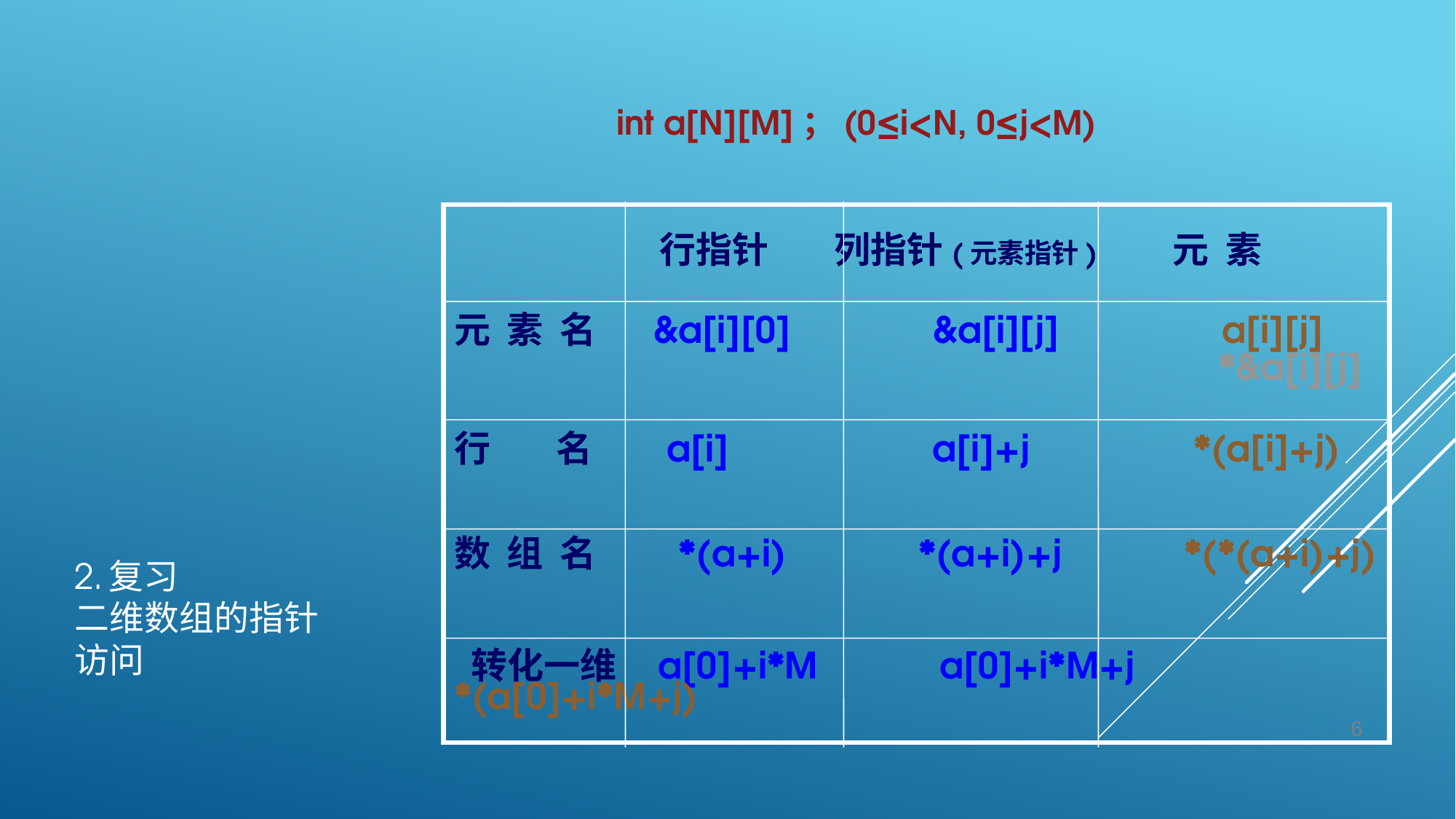

int a[N][M]；(0≤i<N, 0≤j<M)
                        行指针        列指针(元素指针)         元  素

元  素  名      &a[i][0]              &a[i][j]                a[i][j]
                                                                           *&a[i][j]
行        名        a[i]                    a[i]+j                *(a[i]+j)

数  组  名         *(a+i)             *(a+i)+j            *(*(a+i)+j)

 转化一维    a[0]+i*M            a[0]+i*M+j      *(a[0]+i*M+j)

2.复习
二维数组的指针
访问
6